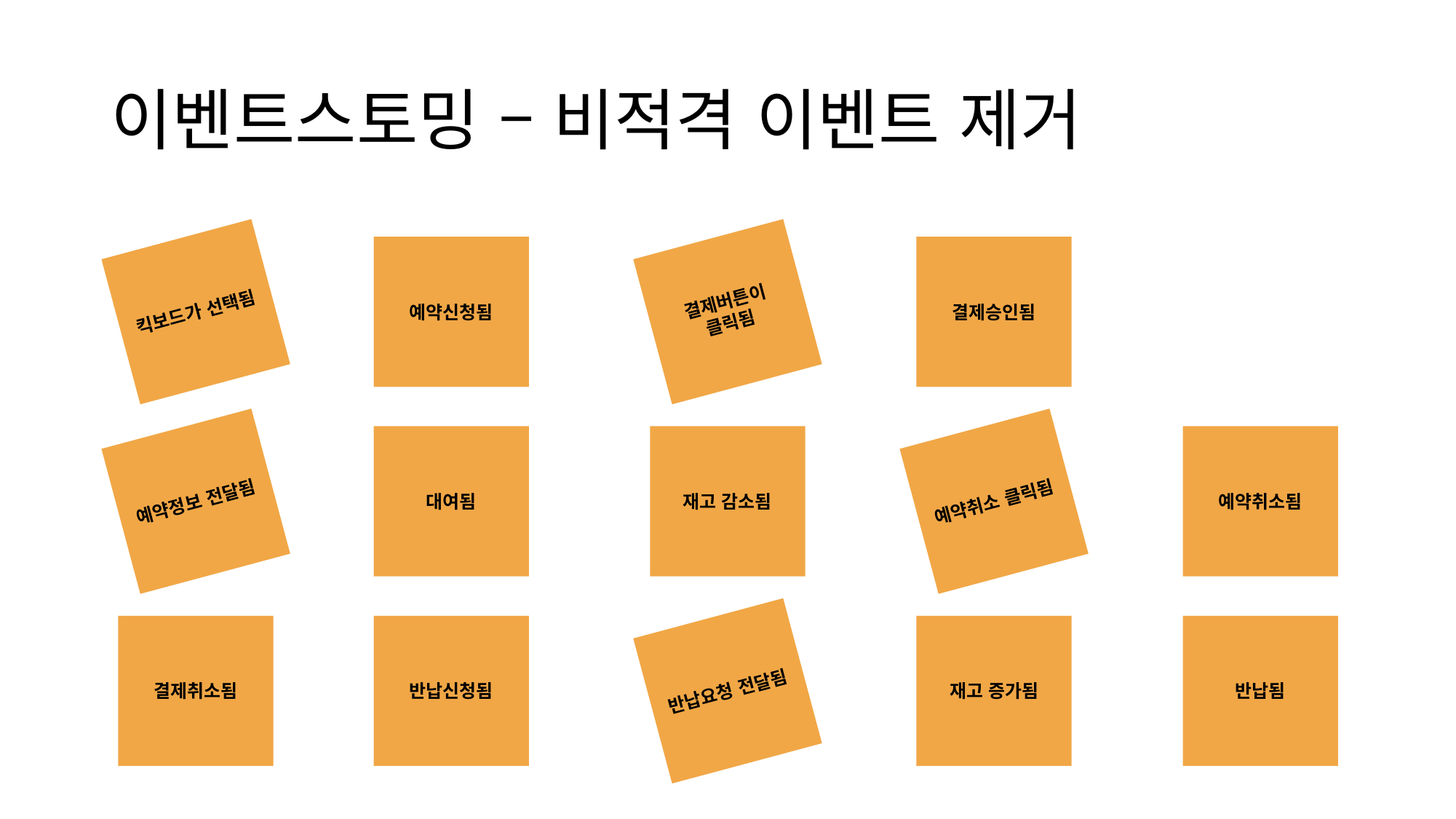

# 이벤트스토밍 – 비적격 이벤트 제거
킥보드가 선택됨
예약신청됨
결제버튼이 클릭됨
결제승인됨
예약정보 전달됨
대여됨
재고 감소됨
예약취소 클릭됨
예약취소됨
결제취소됨
반납신청됨
반납요청 전달됨
재고 증가됨
반납됨